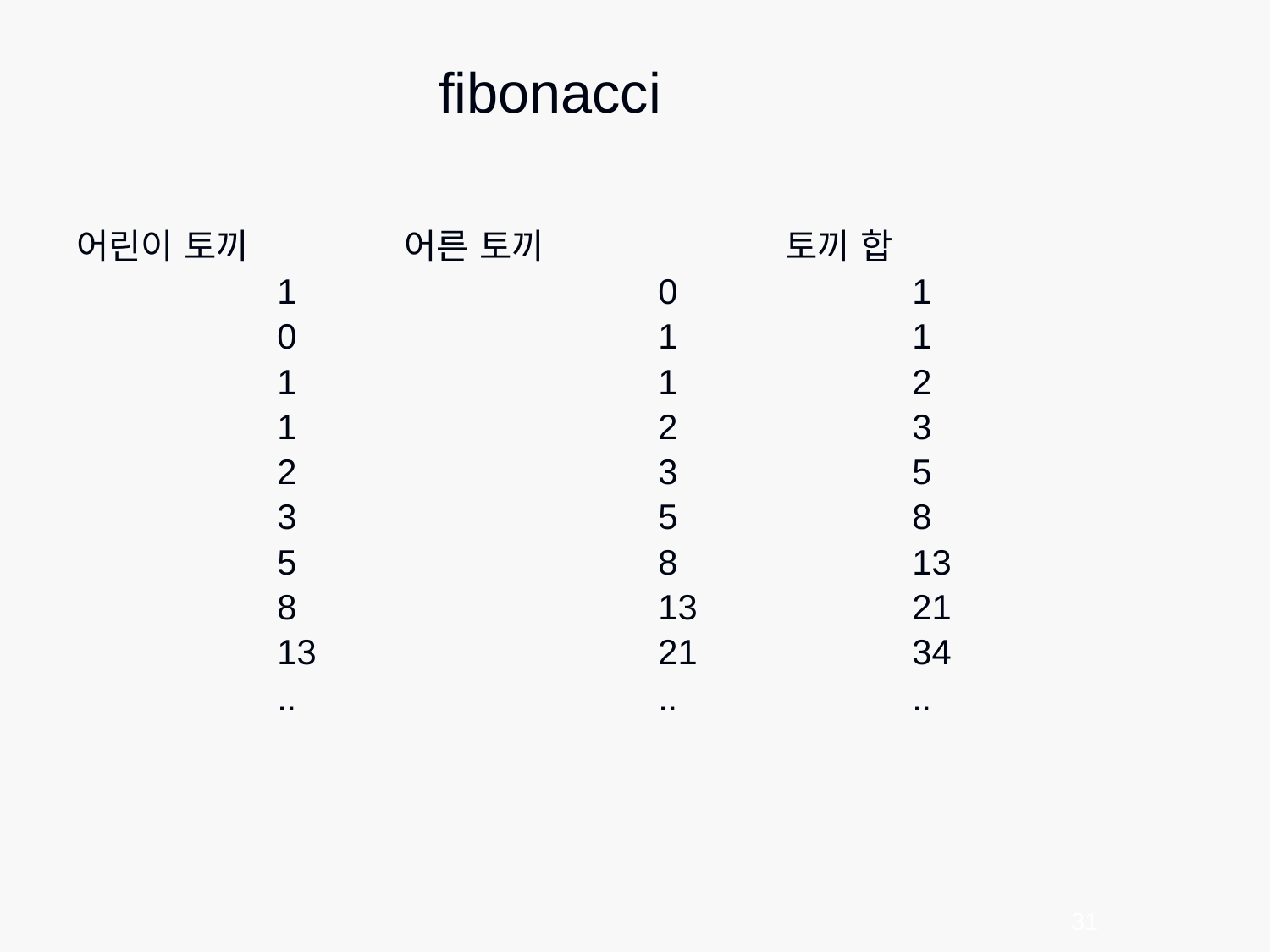

# fibonacci
어린이 토끼		어른 토끼		토끼 합
		1			0		1
		0			1		1
		1			1		2
		1			2		3
		2			3		5
		3			5		8
		5			8		13
		8			13		21
		13			21		34
		..			..		..
31